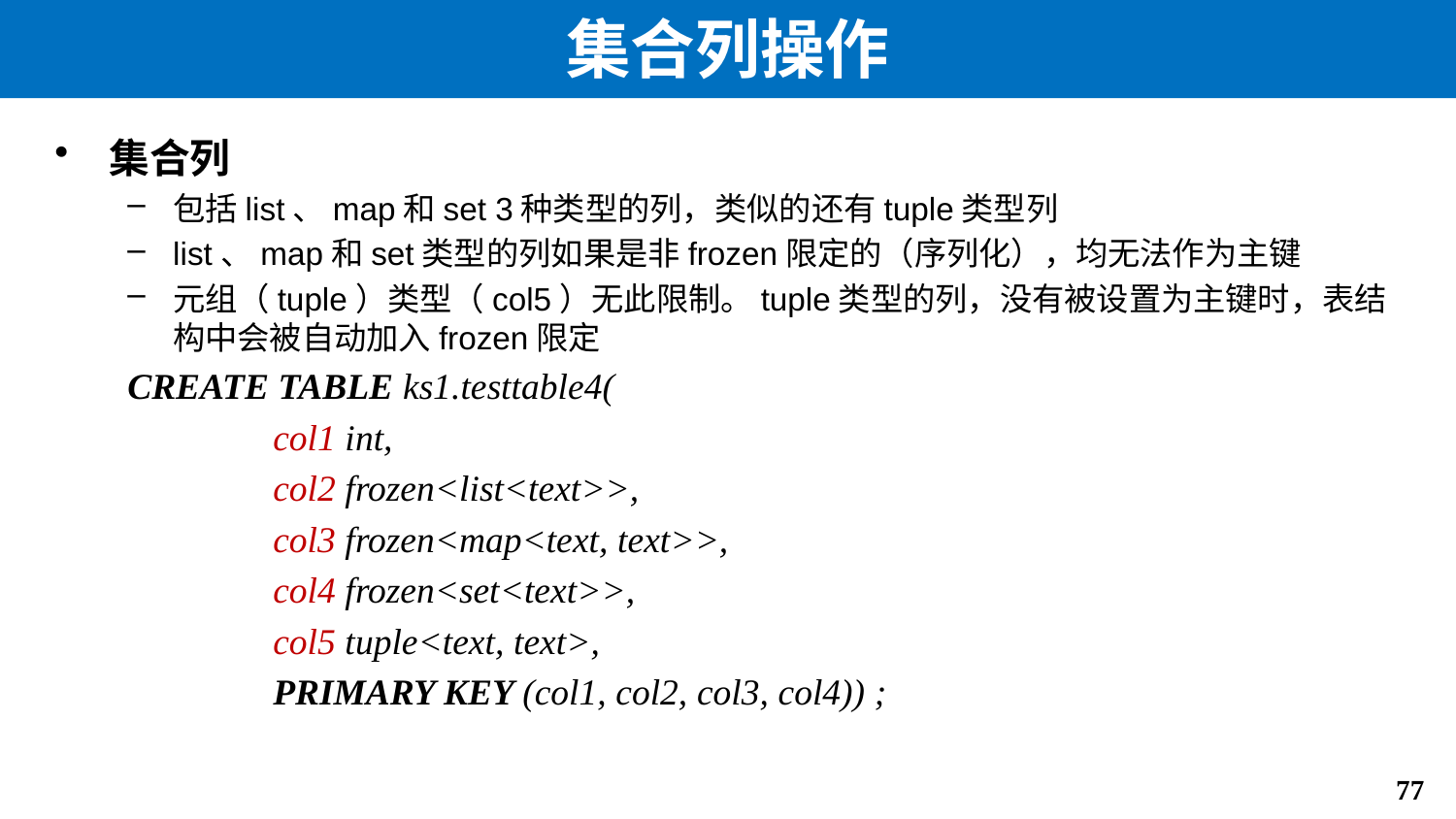

# 集合列操作
集合列
包括list、map和set 3种类型的列，类似的还有tuple类型列
list、map和set类型的列如果是非frozen限定的（序列化），均无法作为主键
元组（tuple）类型（col5）无此限制。tuple类型的列，没有被设置为主键时，表结构中会被自动加入frozen限定
CREATE TABLE ks1.testtable4(
	col1 int,
	col2 frozen<list<text>>,
	col3 frozen<map<text, text>>,
	col4 frozen<set<text>>,
	col5 tuple<text, text>,
	PRIMARY KEY (col1, col2, col3, col4)) ;